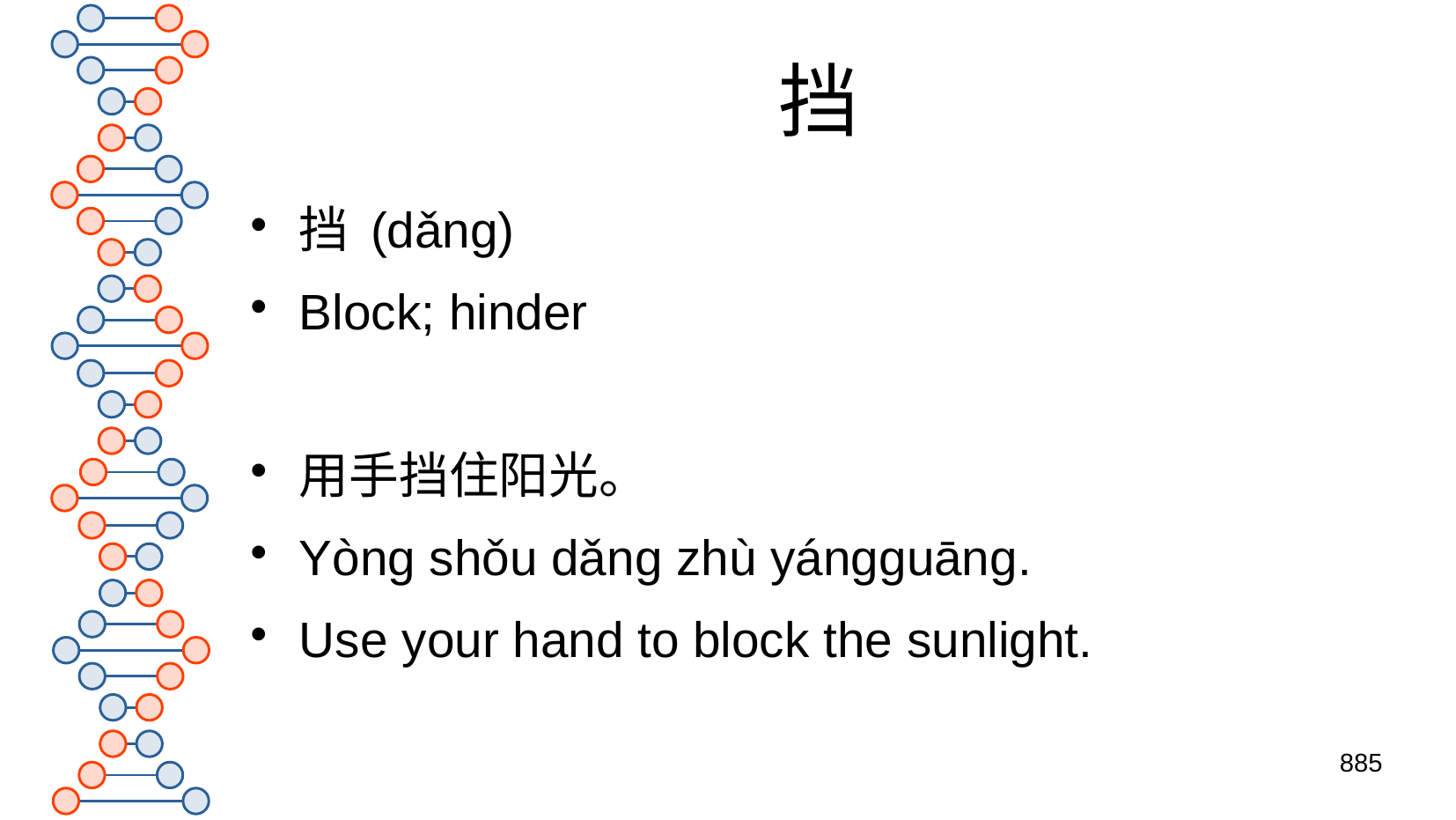

# 挡
挡 (dǎng)
Block; hinder

用手挡住阳光。
Yòng shǒu dǎng zhù yángguāng.
Use your hand to block the sunlight.

885